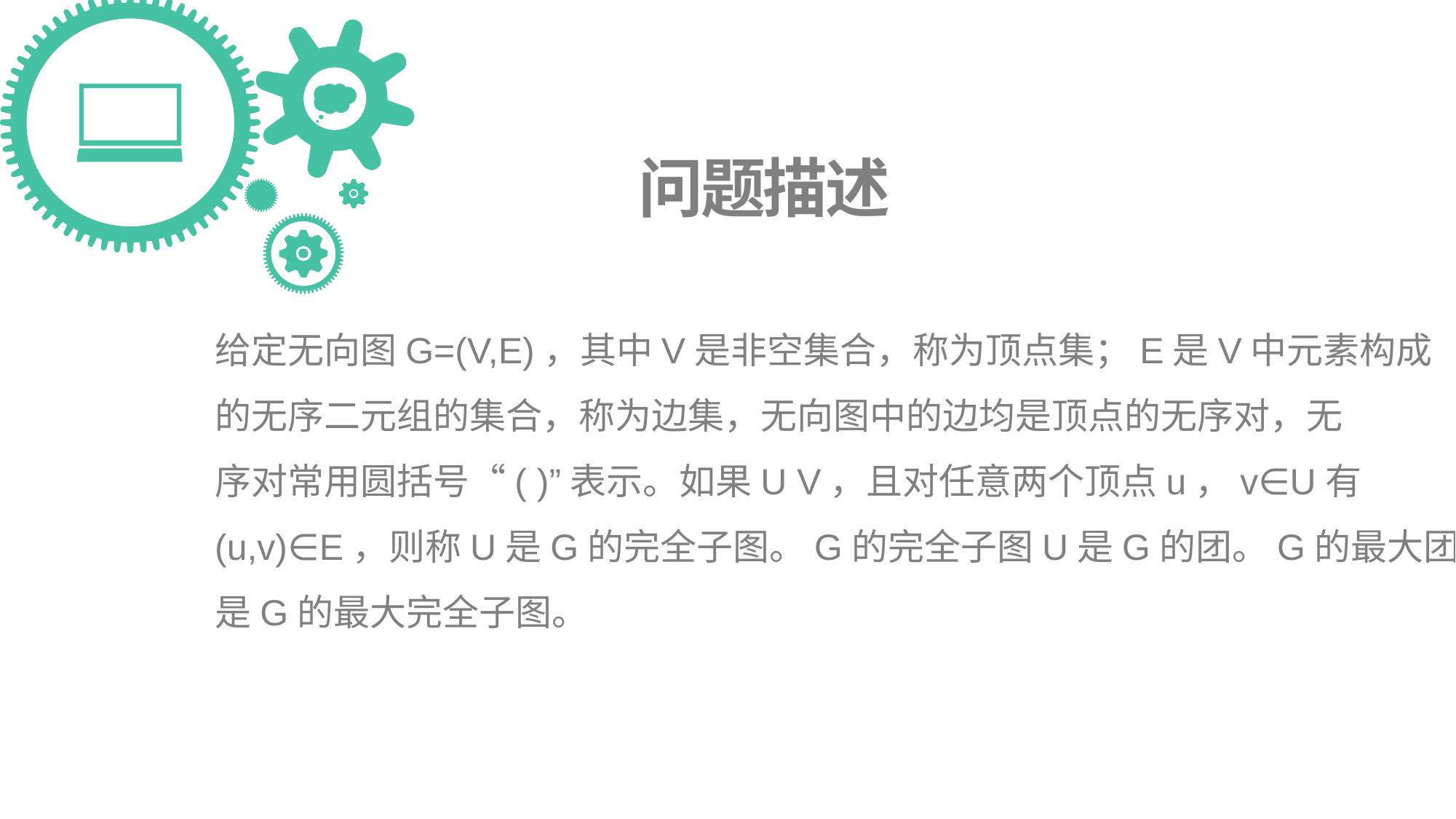

问题描述

给定无向图G=(V,E)，其中V是非空集合，称为顶点集；E是V中元素构成
的无序二元组的集合，称为边集，无向图中的边均是顶点的无序对，无
序对常用圆括号“( )”表示。如果U V，且对任意两个顶点u，v∈U有
(u,v)∈E，则称U是G的完全子图。G的完全子图U是G的团。G的最大团就
是G的最大完全子图。

特征检测
特征点匹配
相似度度量